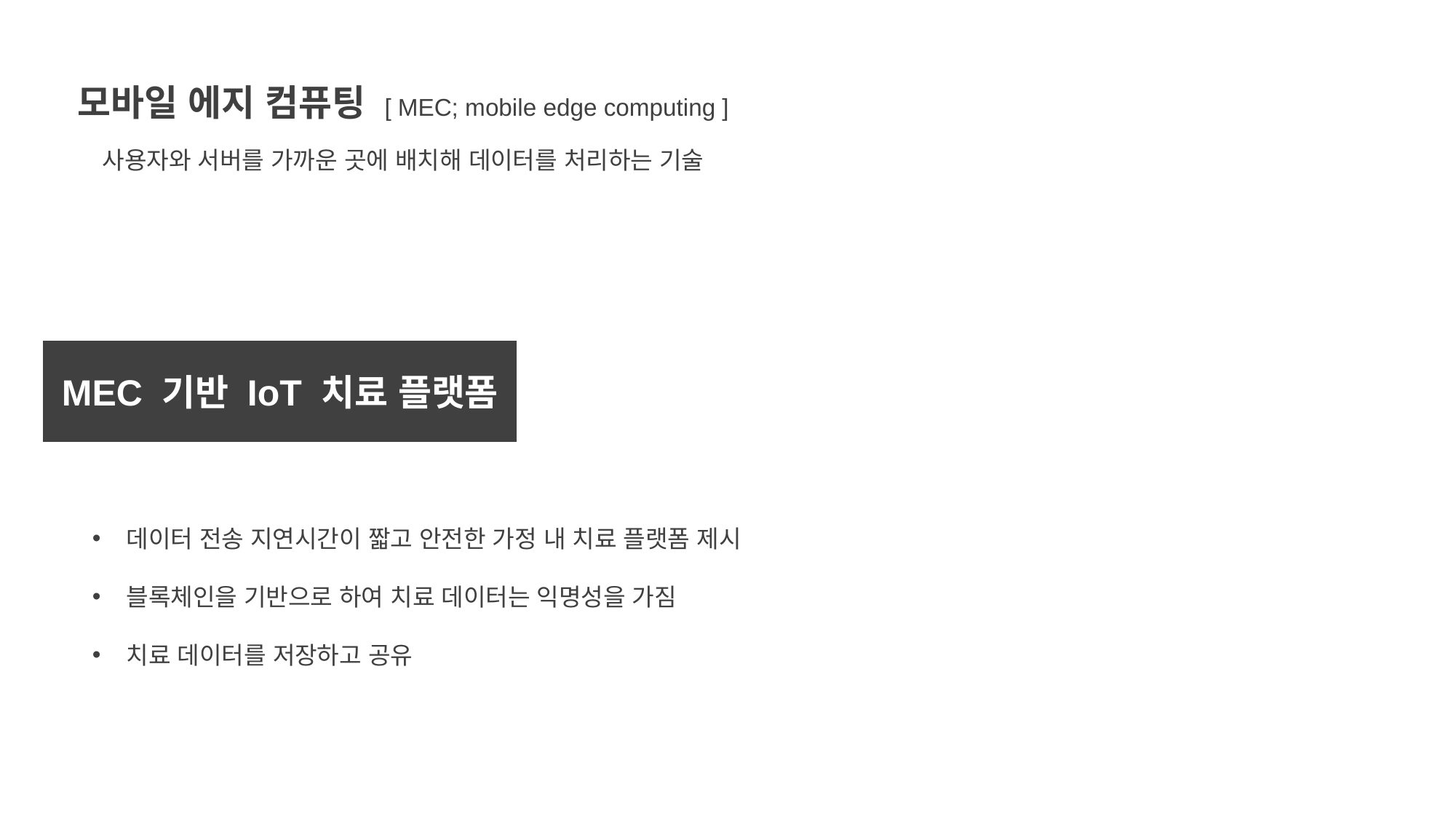

모바일 에지 컴퓨팅 [ MEC; mobile edge computing ]
사용자와 서버를 가까운 곳에 배치해 데이터를 처리하는 기술
MEC 기반 IoT 치료 플랫폼
데이터 전송 지연시간이 짧고 안전한 가정 내 치료 플랫폼 제시
블록체인을 기반으로 하여 치료 데이터는 익명성을 가짐
치료 데이터를 저장하고 공유